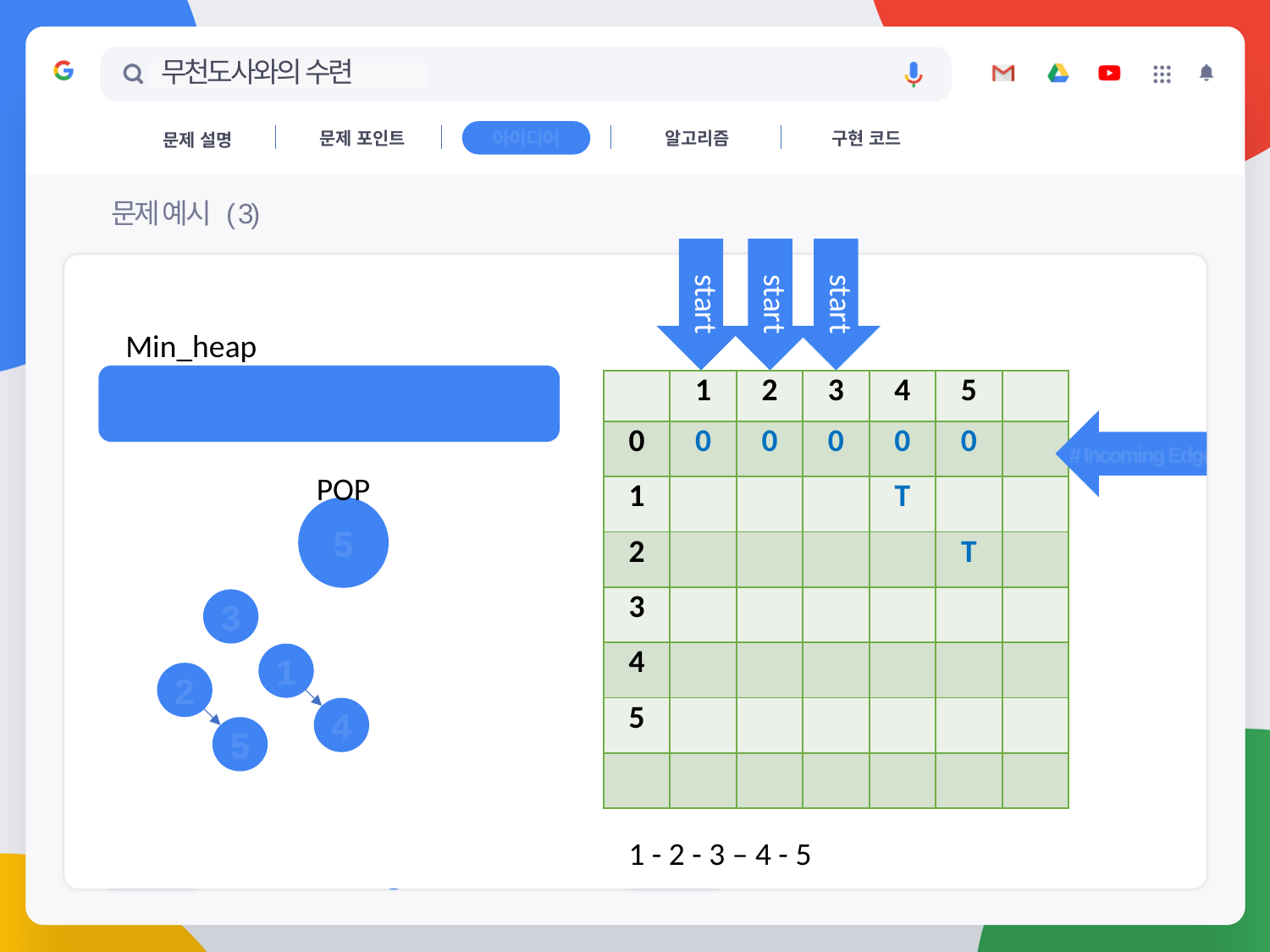

# 무천도사와의 수련

문제 포인트
알고리즘
구현 코드
문제 설명
아이디어
문제 예시 ( 3)

start

start

start
Min_heap

|  | 1 | 2 | 3 | 4 | 5 |  |
| --- | --- | --- | --- | --- | --- | --- |
| 0 | 0 | 0 | 0 | 0 | 0 |  |
| 1 |  |  |  | T |  |  |
| 2 |  |  |  |  | T |  |
| 3 |  |  |  |  |  |  |
| 4 |  |  |  |  |  |  |
| 5 |  |  |  |  |  |  |
|  |  |  |  |  |  |  |
# Incoming Edge
POP
5
3
1
4
2
5
1 - 2 - 3 – 4 - 5